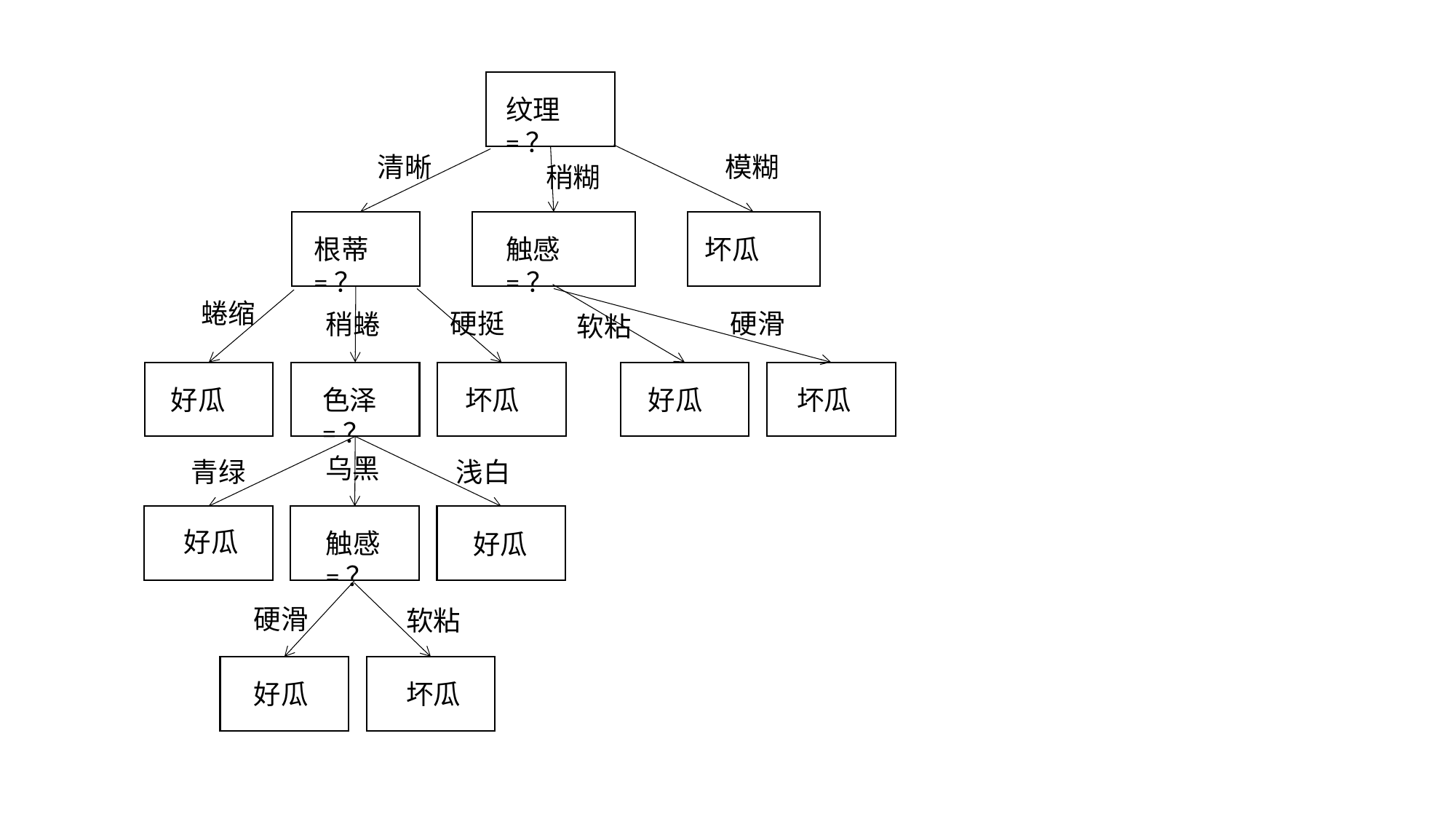

纹理=？
清晰
模糊
稍糊

根蒂=？
坏瓜
触感=？
蜷缩
硬挺
硬滑
稍蜷
软粘

好瓜
好瓜
色泽=？
坏瓜
坏瓜
乌黑
浅白
青绿

好瓜
触感=？
好瓜
硬滑
软粘

好瓜
坏瓜